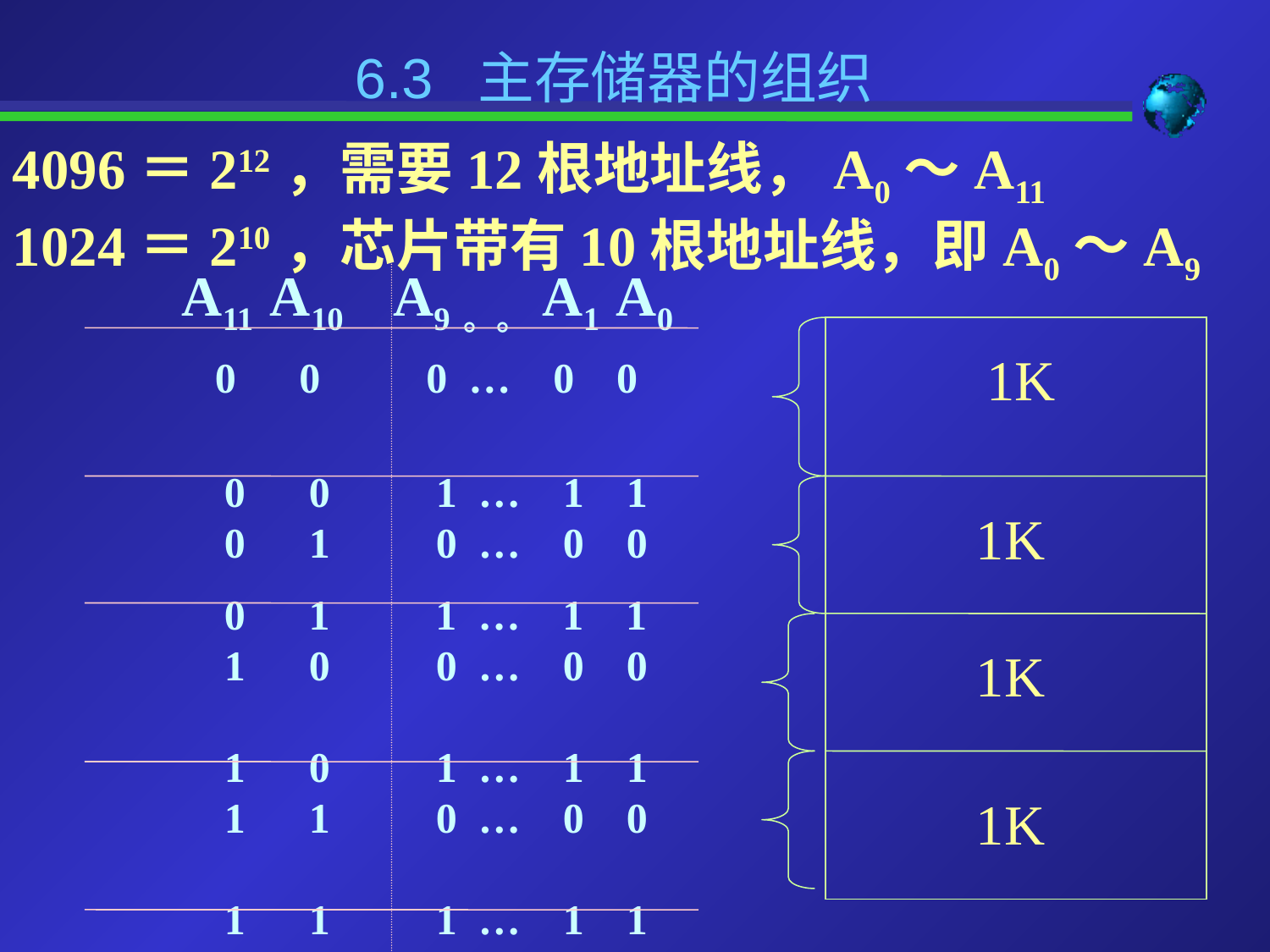

6.3  主存储器的组织
4096＝212，需要12根地址线，A0～A11
1024＝210，芯片带有10根地址线，即A0～A9
A11  A10      A9。。A1  A0
    0      0          0  …    0    0
    0      0          1  …    1    1
    0	1          0  …    0    0
    0      1          1  …    1    1
    1      0          0  …    0    0
    1      0          1  …    1    1
    1      1          0  …    0    0
    1      1          1  …    1    1

1K

1K

1K

1K
38